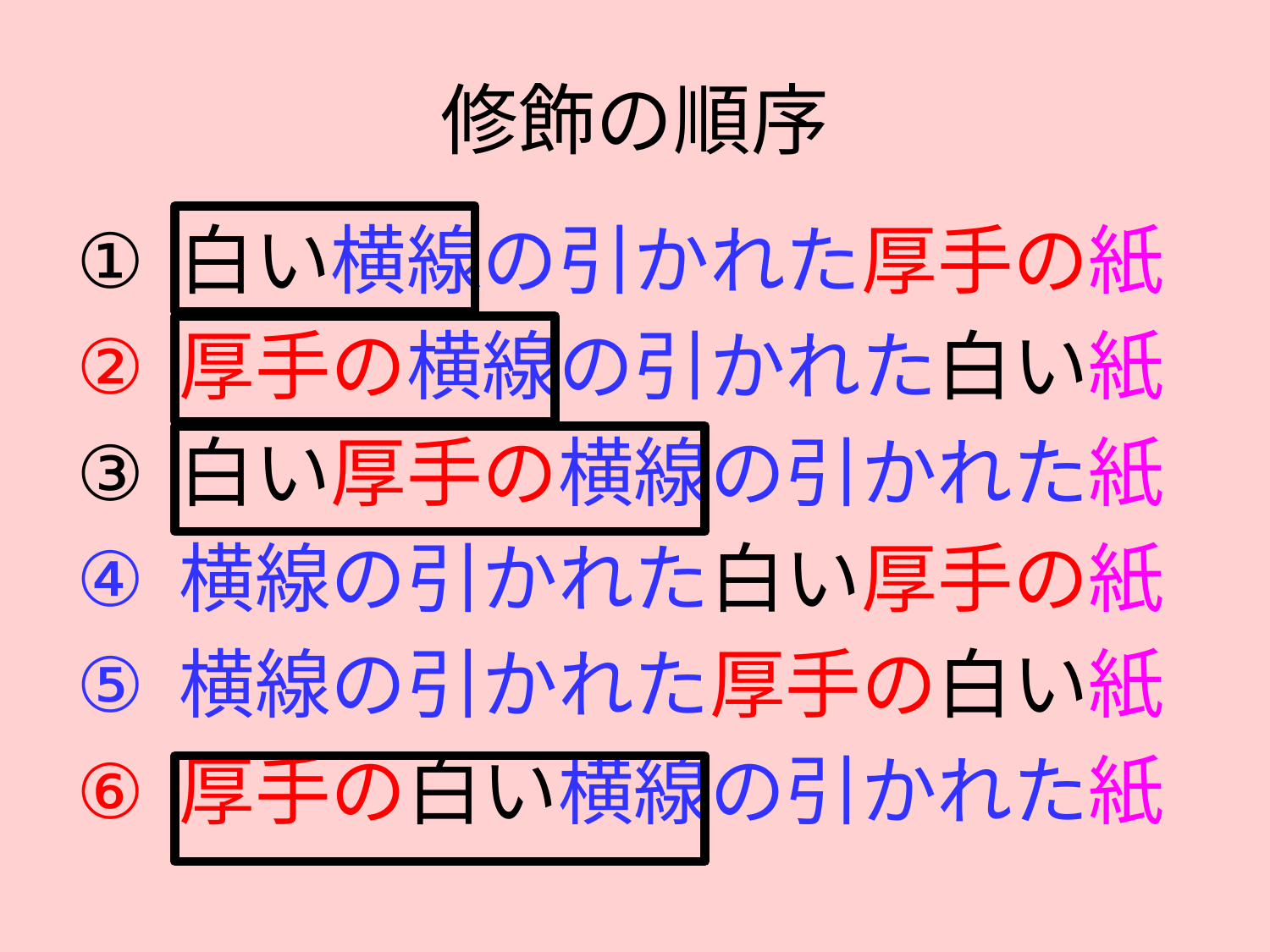

# 修飾の順序
白い横線の引かれた厚手の紙
厚手の横線の引かれた白い紙
白い厚手の横線の引かれた紙
横線の引かれた白い厚手の紙
横線の引かれた厚手の白い紙
厚手の白い横線の引かれた紙